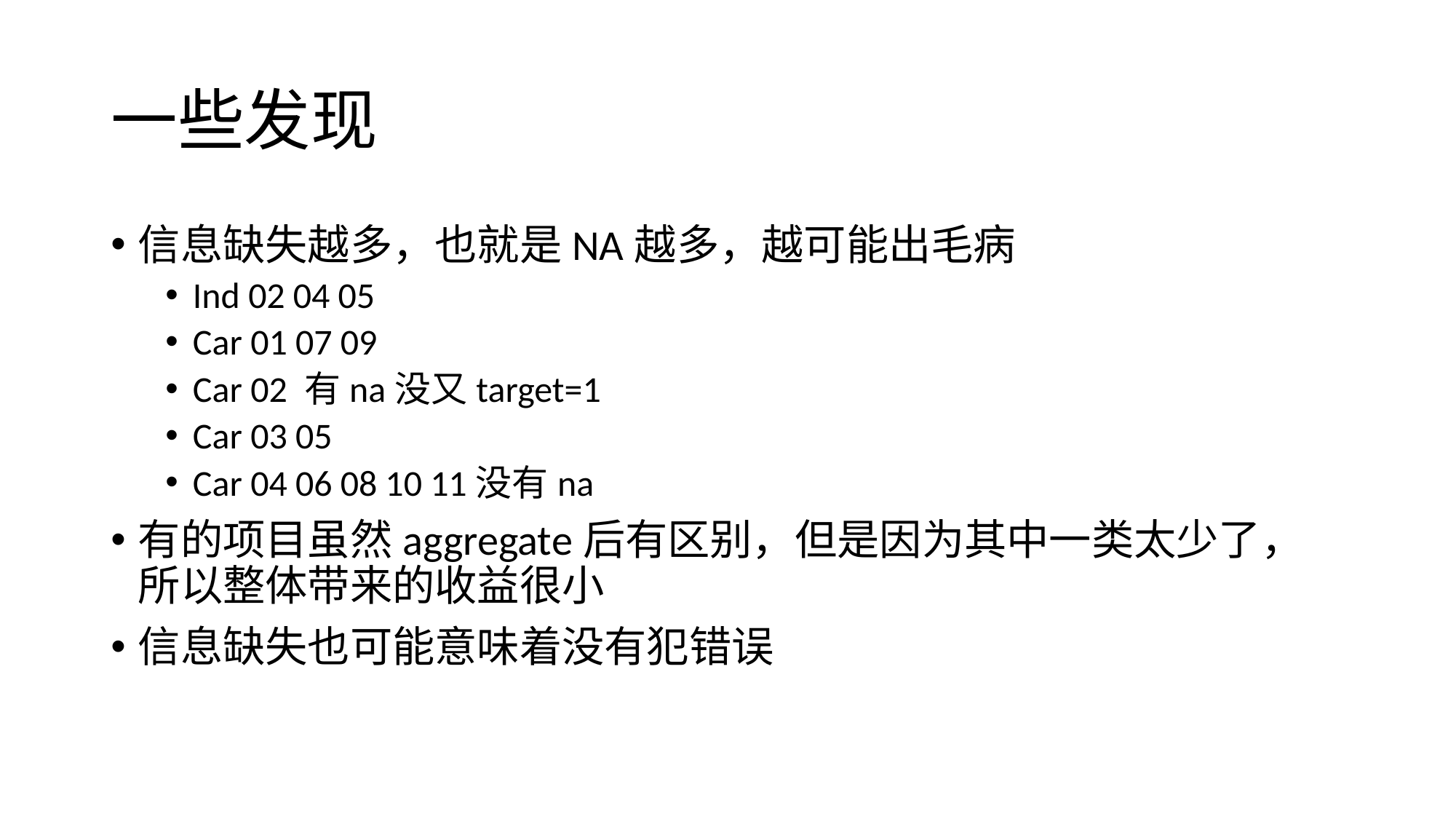

# 一些发现
信息缺失越多，也就是NA越多，越可能出毛病
Ind 02 04 05
Car 01 07 09
Car 02 有na没又target=1
Car 03 05
Car 04 06 08 10 11没有na
有的项目虽然aggregate后有区别，但是因为其中一类太少了， 所以整体带来的收益很小
信息缺失也可能意味着没有犯错误